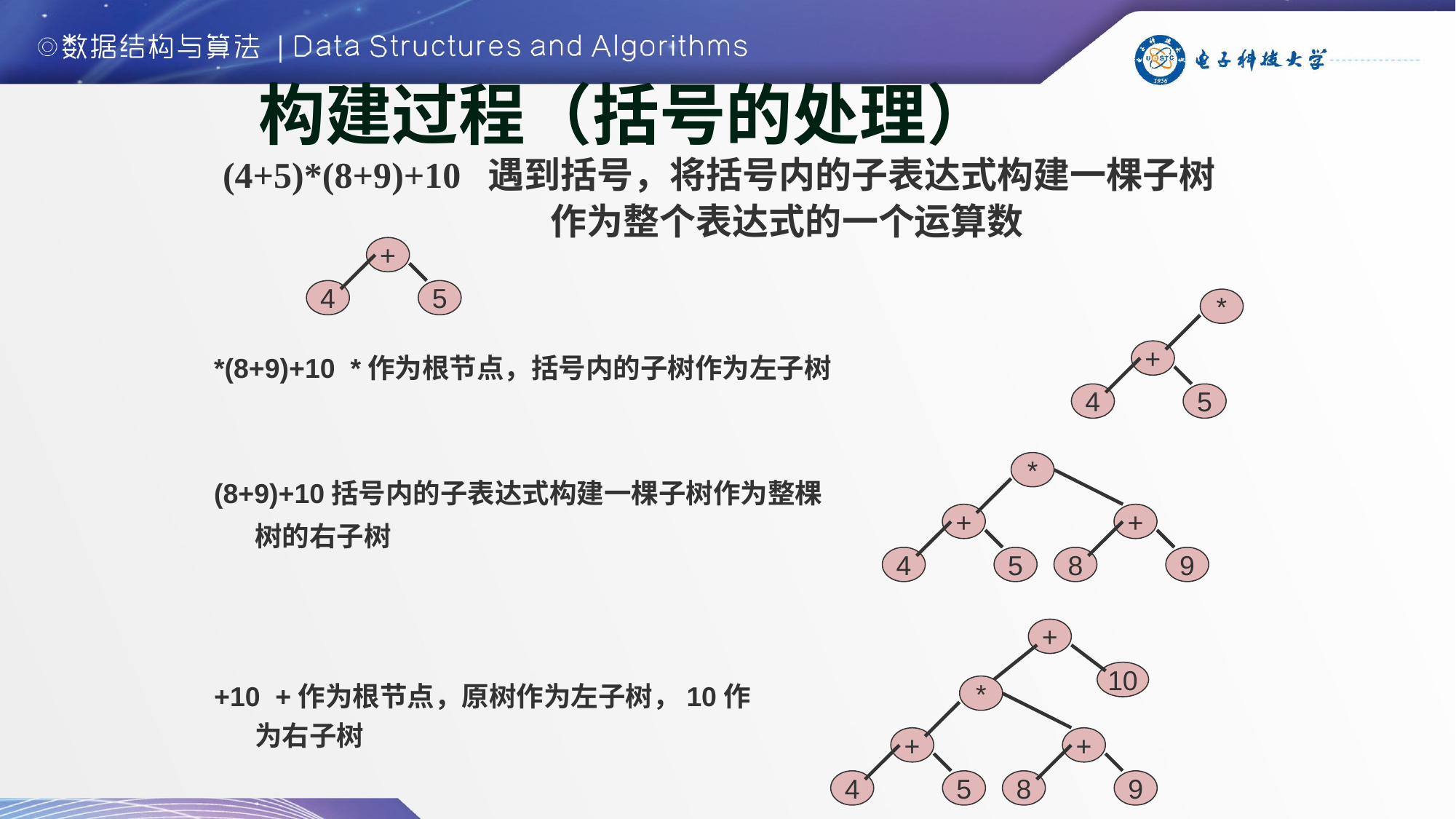

# 构建过程（括号的处理）
(4+5)*(8+9)+10  遇到括号，将括号内的子表达式构建一棵子树
                                       作为整个表达式的一个运算数
+

4
5
*

+

4
5
*(8+9)+10  *作为根节点，括号内的子树作为左子树
*

+
+

4
5
8
9
(8+9)+10括号内的子表达式构建一棵子树作为整棵树的右子树
+

10
*

+
+

4
5
8
9
+10  +作为根节点，原树作为左子树，10作为右子树